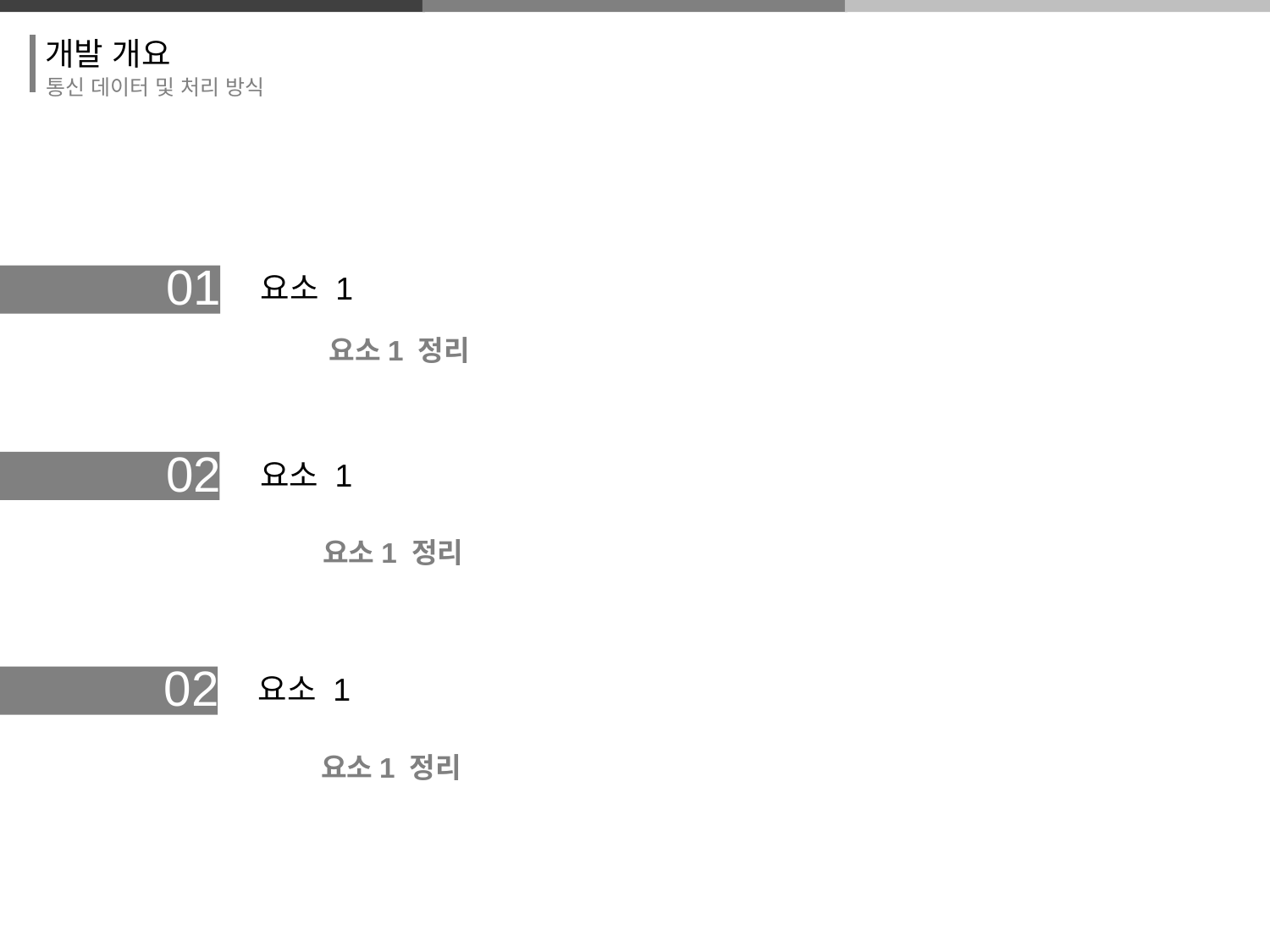

개발 개요

통신 데이터 및 처리 방식
01
요소 1

요소1 정리
02
요소 1

요소1 정리
02
요소 1

요소1 정리